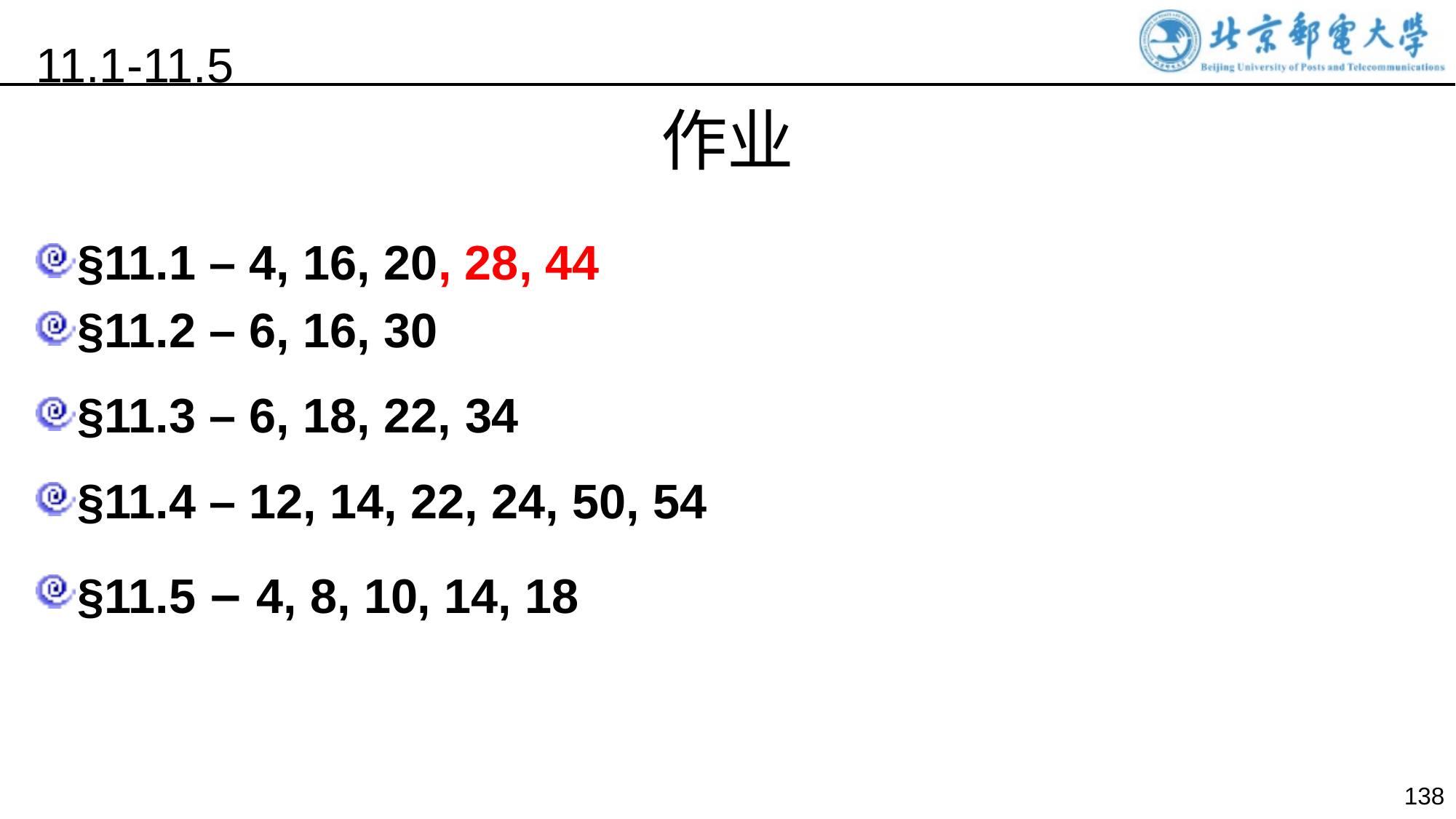

11.1-11.5
作业
§11.1 – 4, 16, 20, 28, 44
§11.2 – 6, 16, 30
§11.3 – 6, 18, 22, 34
§11.4 – 12, 14, 22, 24, 50, 54
§11.5 – 4, 8, 10, 14, 18